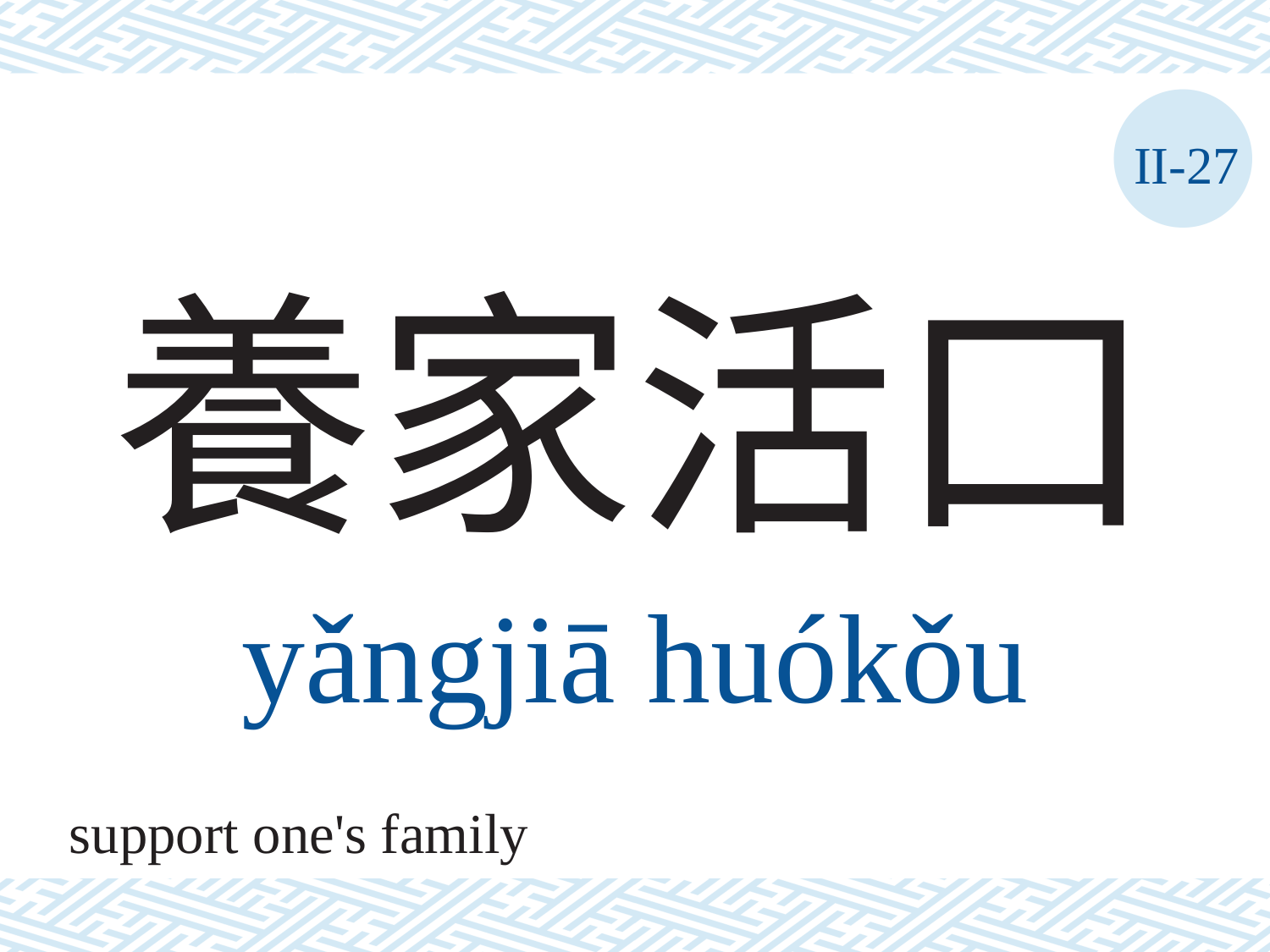

II-27
# 養家活口
yǎngjiā	huókǒu
support one's family